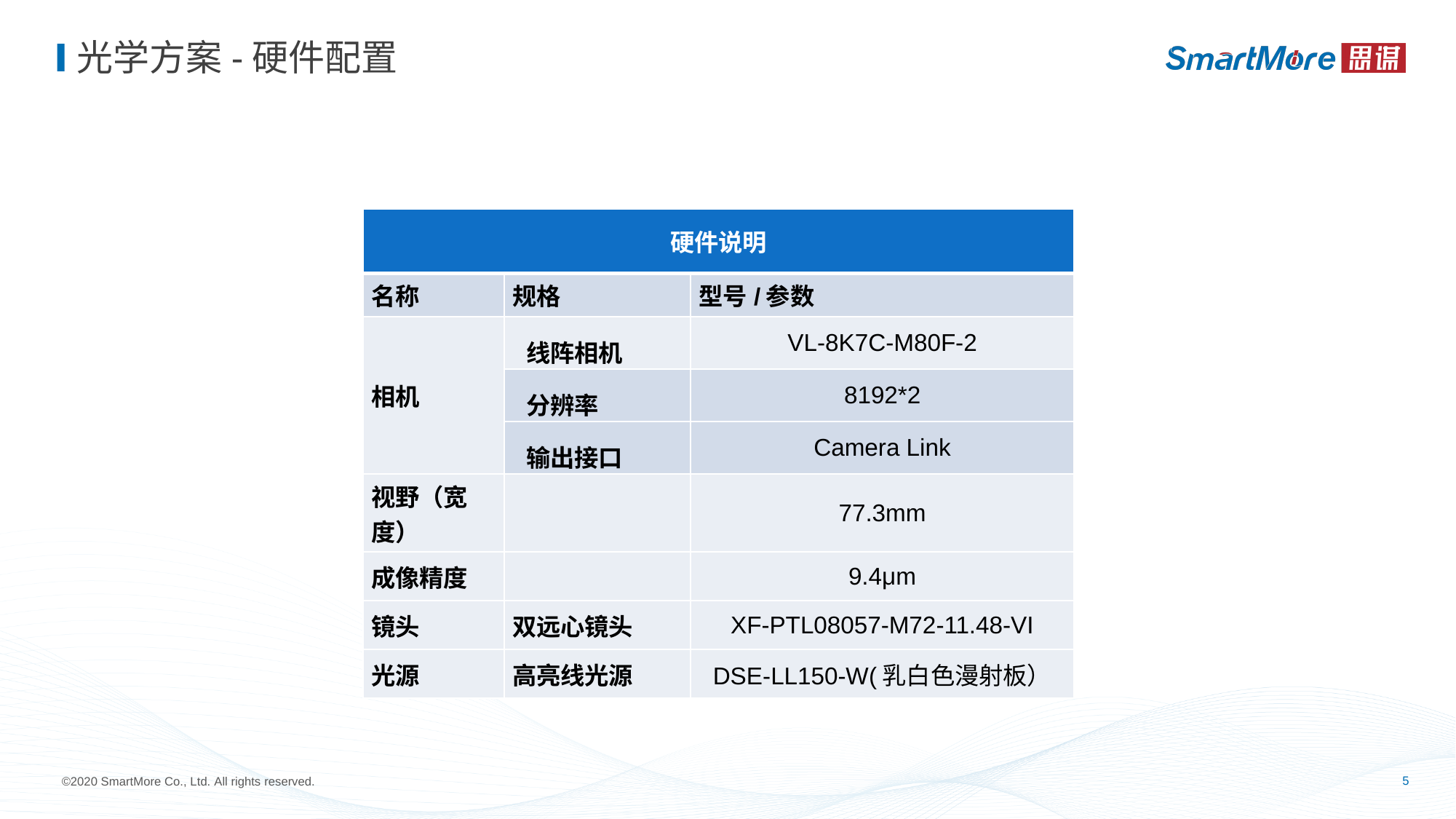

# 光学方案-硬件配置
| 硬件说明 |  |  |
| --- | --- | --- |
| 名称 | 规格 | 型号/参数 |
| 相机 | 线阵相机 | VL-8K7C-M80F-2 |
|  | 分辨率 | 8192\*2 |
|  | 输出接口 | Camera Link |
| 视野（宽度） |  | 77.3mm |
| 成像精度 |  | 9.4μm |
| 镜头 | 双远心镜头 | XF-PTL08057-M72-11.48-VI |
| 光源 | 高亮线光源 | DSE-LL150-W(乳白色漫射板） |